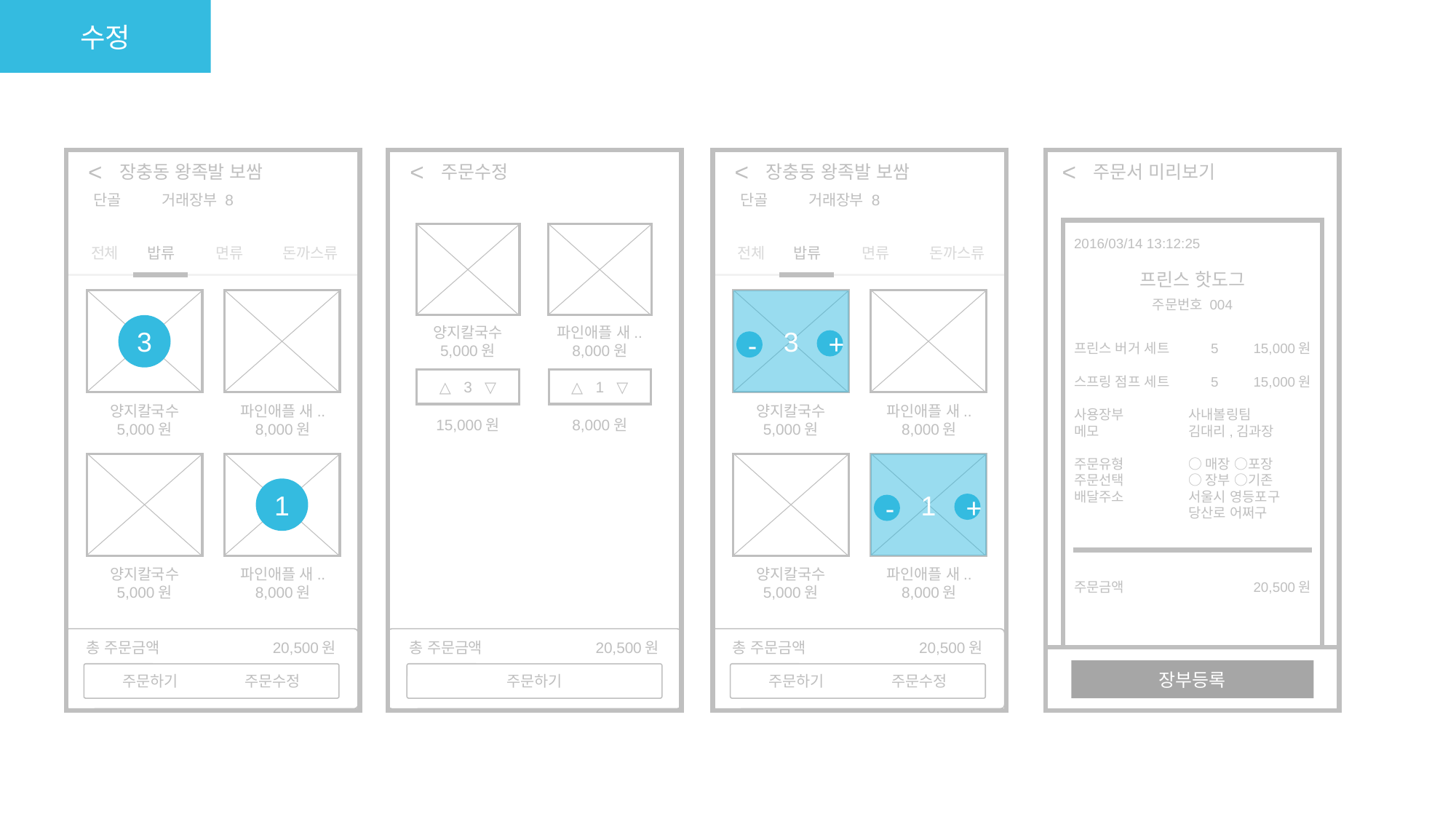

수정

<
장충동 왕족발 보쌈
<
주문수정
<
장충동 왕족발 보쌈
<
주문서 미리보기
단골
거래장부 8
단골
거래장부 8

2016/03/14 13:12:25
전체
밥류
면류
돈까스류
전체
밥류
면류
돈까스류
프린스 핫도그

주문번호 004
3
3
양지칼국수
5,000원
파인애플 새..
8,000원
프린스 버거 세트          5
15,000원
+
-

스프링 점프 세트          5
15,000원
△   3   ▽
△   1   ▽
양지칼국수
5,000원
파인애플 새..
8,000원
양지칼국수
5,000원
파인애플 새..
8,000원
사용장부
메모

주문유형
주문선택
배달주소
사내볼링팀
김대리,김과장

○매장 ○포장
○장부 ○기존
서울시 영등포구
당산로 어쩌구
15,000원
8,000원

1
+
-
1
양지칼국수
5,000원
파인애플 새..
8,000원
양지칼국수
5,000원
파인애플 새..
8,000원
주문금액
20,500원
총 주문금액
20,500원
총 주문금액
20,500원
총 주문금액
20,500원

주문하기
주문수정
주문하기
주문하기
주문수정
장부등록